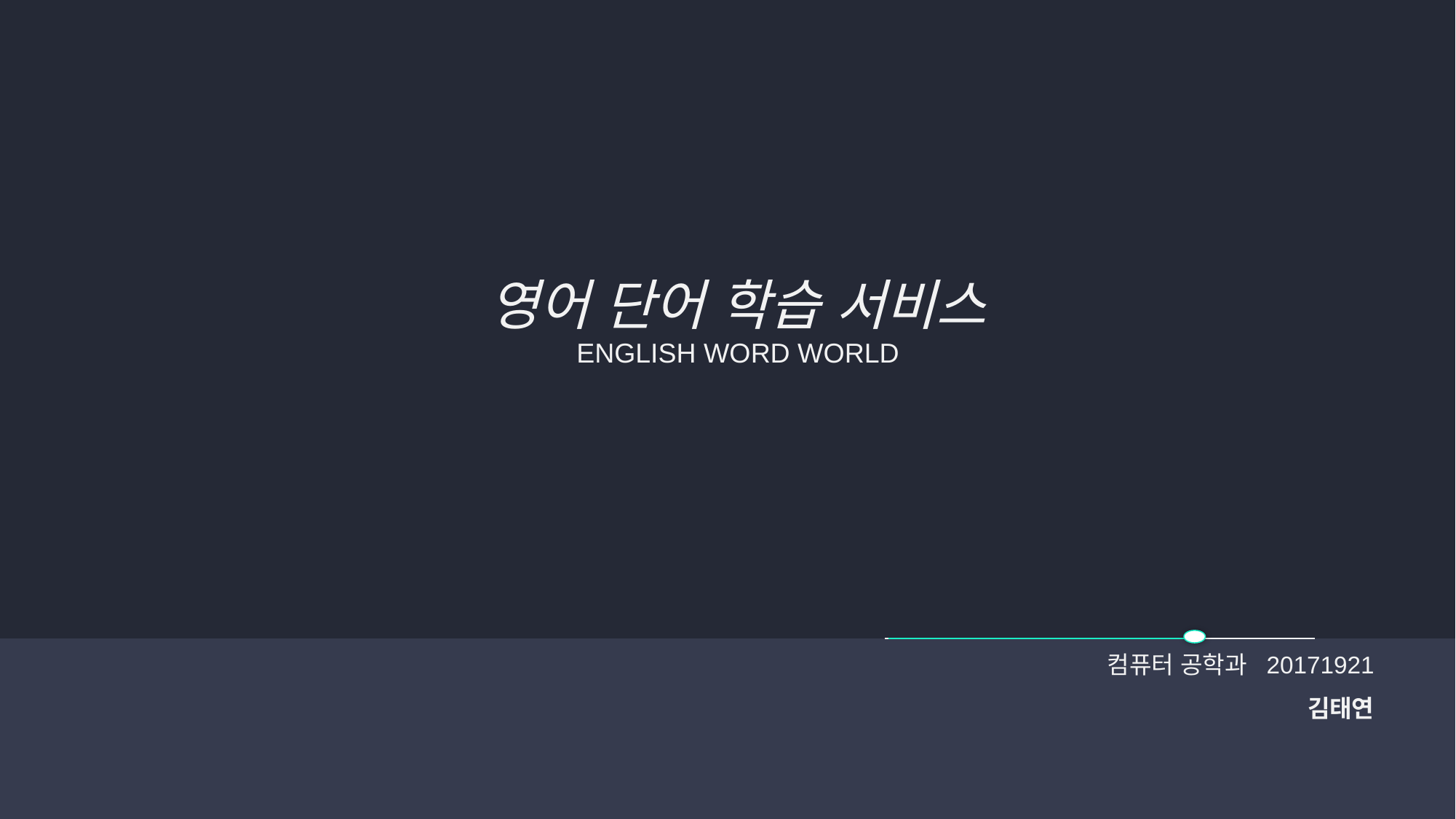

영어 단어 학습 서비스
ENGLISH WORD WORLD

컴퓨터 공학과  20171921
김태연